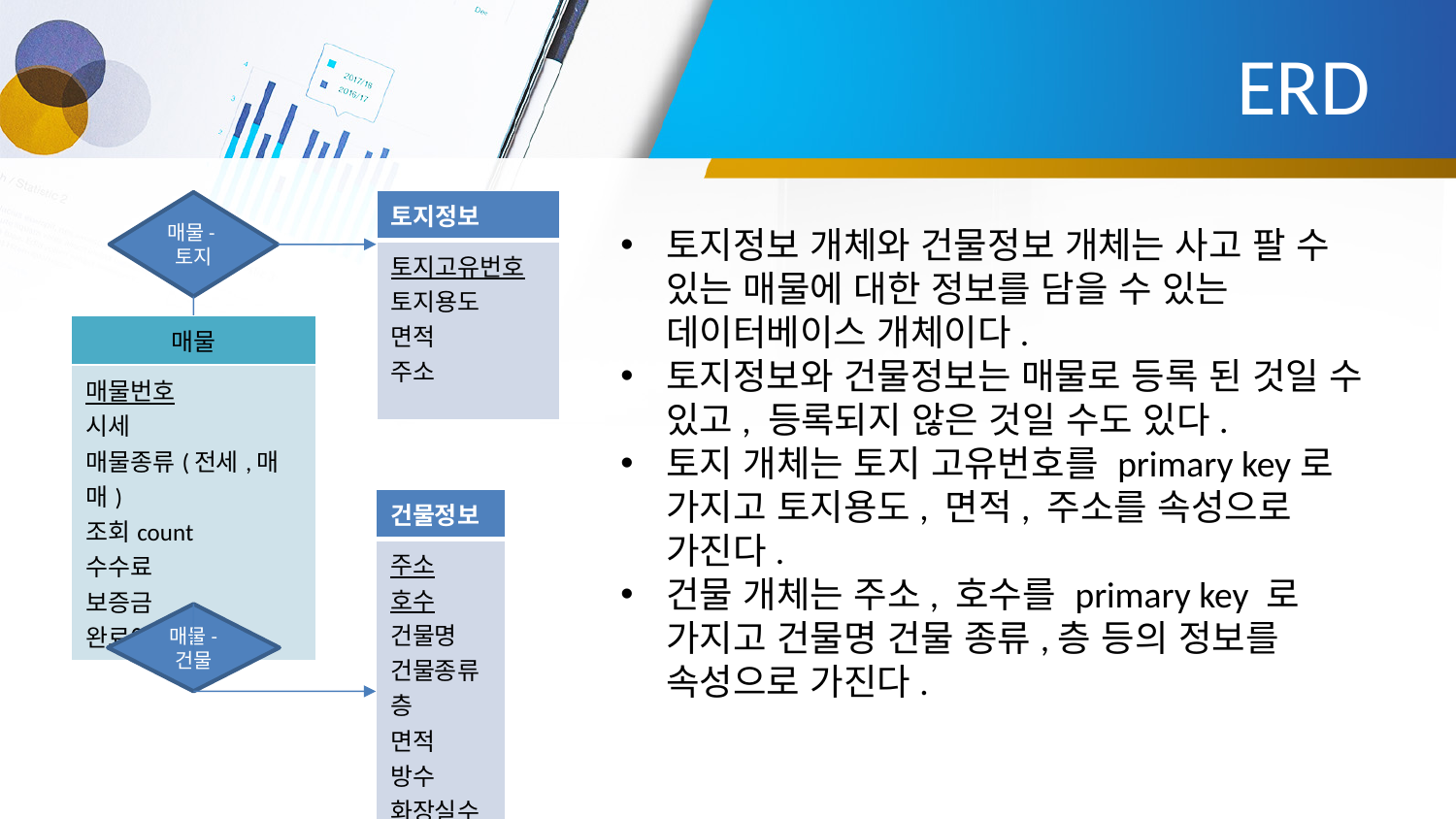

# ERD
| 토지정보 |
| --- |
| 토지고유번호 토지용도 면적 주소 |
매물-토지
토지정보 개체와 건물정보 개체는 사고 팔 수 있는 매물에 대한 정보를 담을 수 있는 데이터베이스 개체이다.
토지정보와 건물정보는 매물로 등록 된 것일 수 있고, 등록되지 않은 것일 수도 있다.
토지 개체는 토지 고유번호를 primary key로 가지고 토지용도, 면적, 주소를 속성으로 가진다.
건물 개체는 주소, 호수를 primary key 로 가지고 건물명 건물 종류,층 등의 정보를 속성으로 가진다.
| 매물 |
| --- |
| 매물번호 시세 매물종류(전세,매매) 조회count 수수료 보증금 완료여부 |
| 건물정보 |
| --- |
| 주소 호수 건물명 건물종류 층 면적 방수 화장실수 준공년도 |
매물-
건물